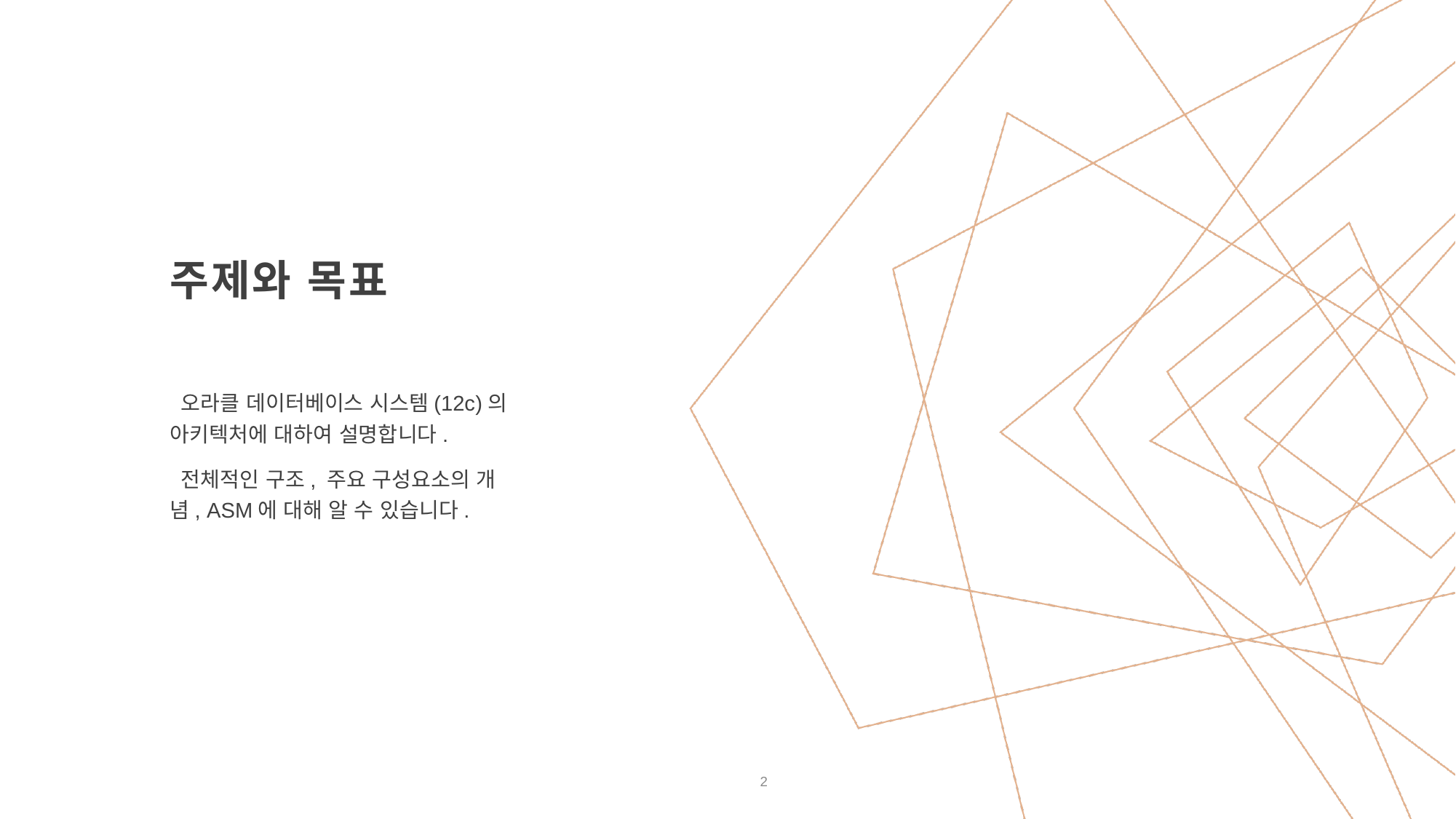

# 주제와 목표
 오라클 데이터베이스 시스템(12c)의 아키텍처에 대하여 설명합니다.
 전체적인 구조, 주요 구성요소의 개념, ASM에 대해 알 수 있습니다.
2